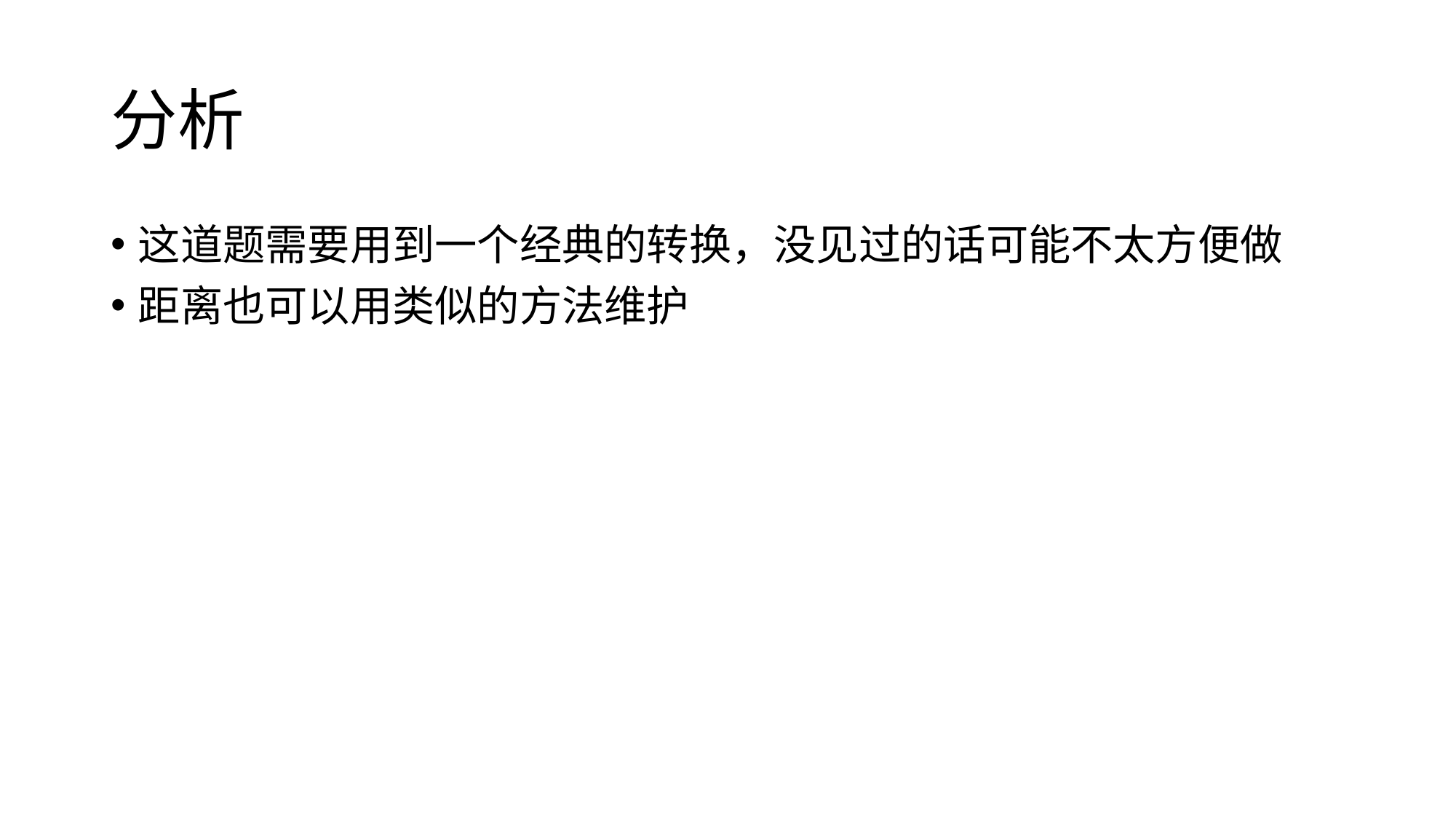

# 分析
这道题需要用到一个经典的转换，没见过的话可能不太方便做
距离也可以用类似的方法维护